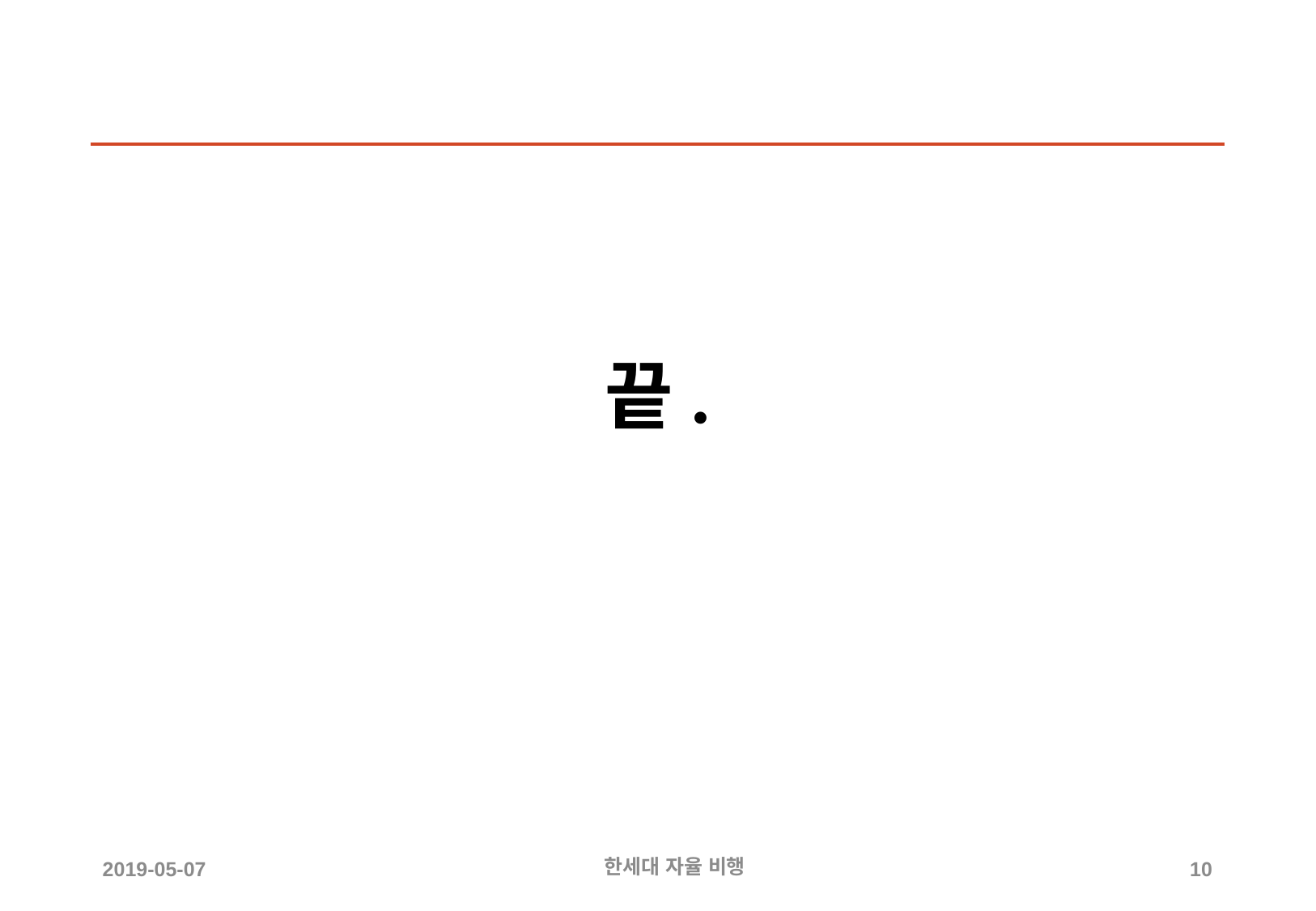

# 끝.
2019-05-07
한세대 자율 비행
10